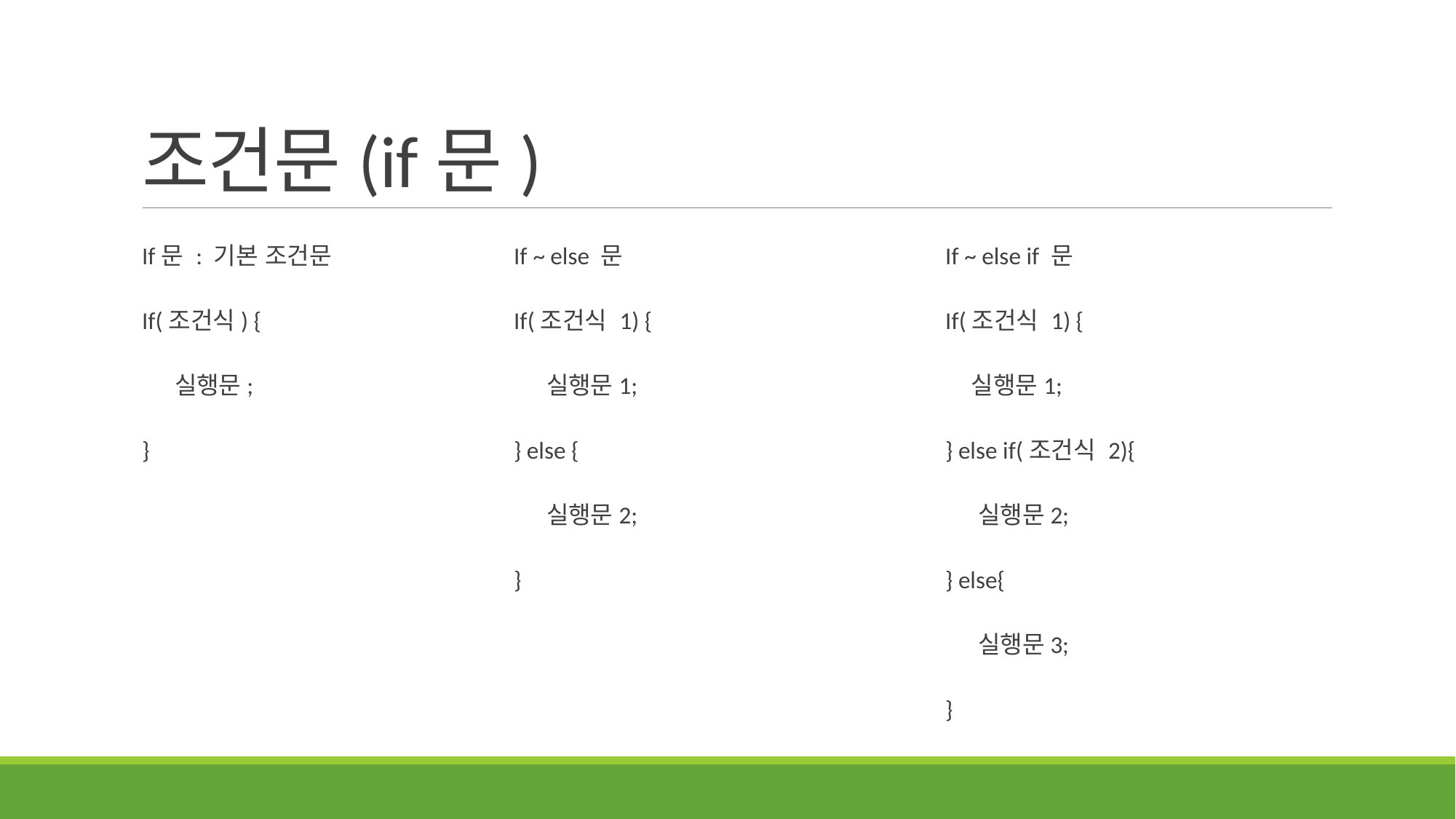

# 조건문(if문)
If문 : 기본 조건문
If(조건식) {
    실행문;
}
If ~ else 문
If(조건식 1) {
    실행문1;
} else {
    실행문2;
}
If ~ else if 문
If(조건식 1) {
   실행문1;
} else if(조건식 2){
    실행문2;
} else{
    실행문3;
}